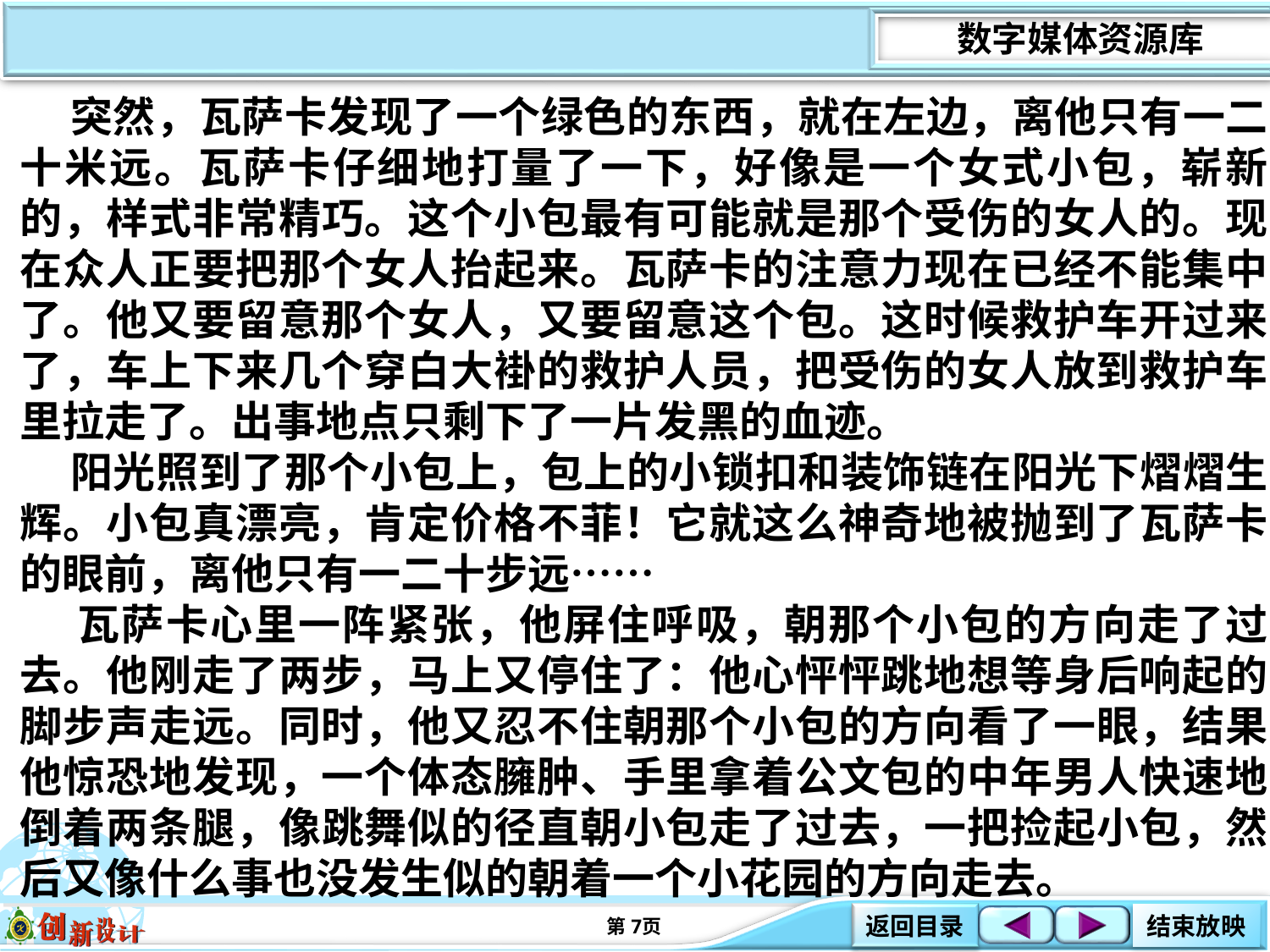

突然，瓦萨卡发现了一个绿色的东西，就在左边，离他只有一二十米远。瓦萨卡仔细地打量了一下，好像是一个女式小包，崭新的，样式非常精巧。这个小包最有可能就是那个受伤的女人的。现在众人正要把那个女人抬起来。瓦萨卡的注意力现在已经不能集中了。他又要留意那个女人，又要留意这个包。这时候救护车开过来了，车上下来几个穿白大褂的救护人员，把受伤的女人放到救护车里拉走了。出事地点只剩下了一片发黑的血迹。
    阳光照到了那个小包上，包上的小锁扣和装饰链在阳光下熠熠生辉。小包真漂亮，肯定价格不菲！它就这么神奇地被抛到了瓦萨卡的眼前，离他只有一二十步远……
    瓦萨卡心里一阵紧张，他屏住呼吸，朝那个小包的方向走了过去。他刚走了两步，马上又停住了：他心怦怦跳地想等身后响起的脚步声走远。同时，他又忍不住朝那个小包的方向看了一眼，结果他惊恐地发现，一个体态臃肿、手里拿着公文包的中年男人快速地倒着两条腿，像跳舞似的径直朝小包走了过去，一把捡起小包，然后又像什么事也没发生似的朝着一个小花园的方向走去。